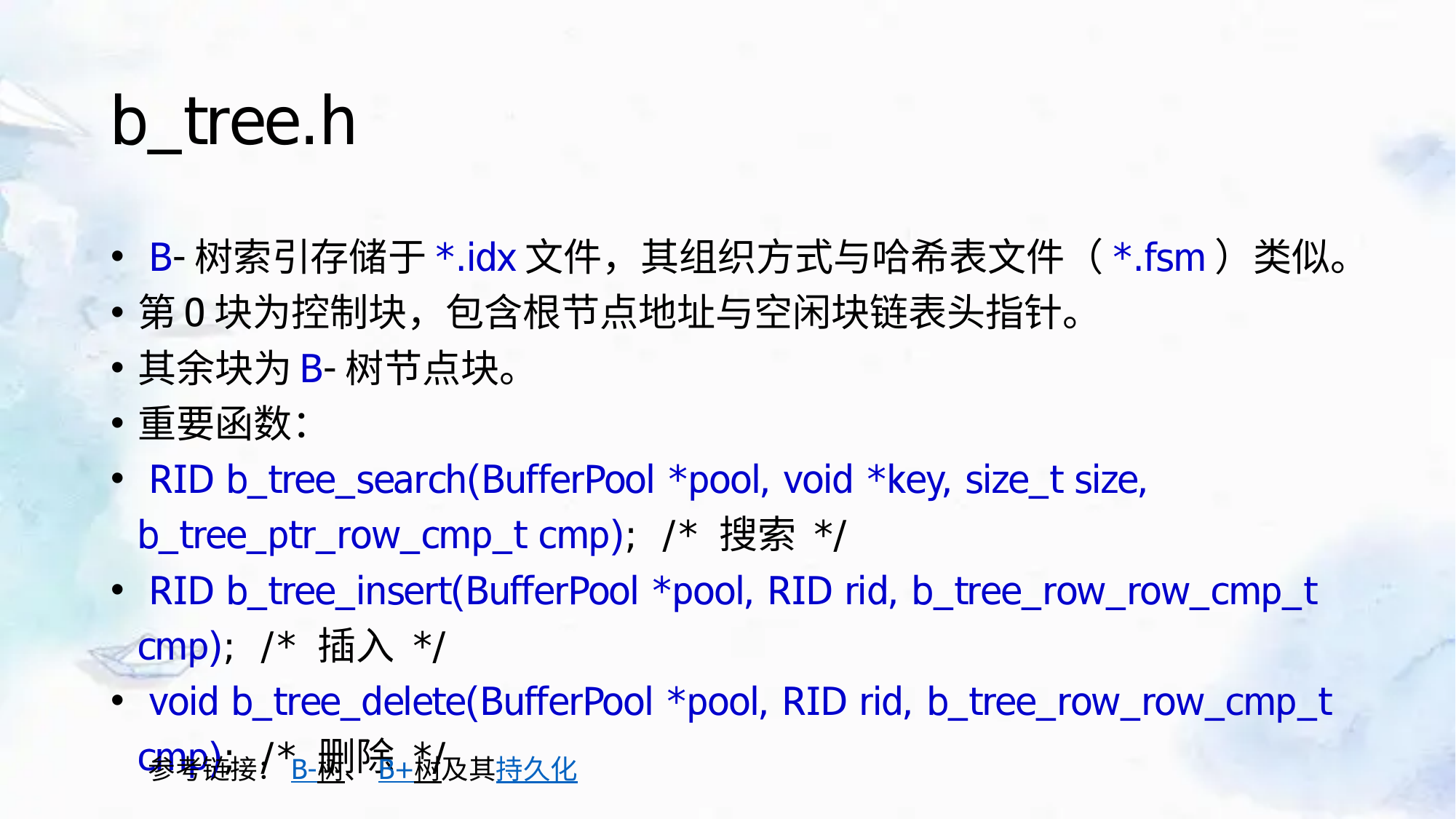

# b_tree.h
 B-树索引存储于*.idx文件，其组织方式与哈希表文件（*.fsm）类似。
第0块为控制块，包含根节点地址与空闲块链表头指针。
其余块为B-树节点块。
重要函数：
 RID b_tree_search(BufferPool *pool, void *key, size_t size, b_tree_ptr_row_cmp_t cmp);  /* 搜索 */
 RID b_tree_insert(BufferPool *pool, RID rid, b_tree_row_row_cmp_t cmp);  /* 插入 */
 void b_tree_delete(BufferPool *pool, RID rid, b_tree_row_row_cmp_t cmp);  /* 删除 */
参考链接：B-树、B+树及其持久化